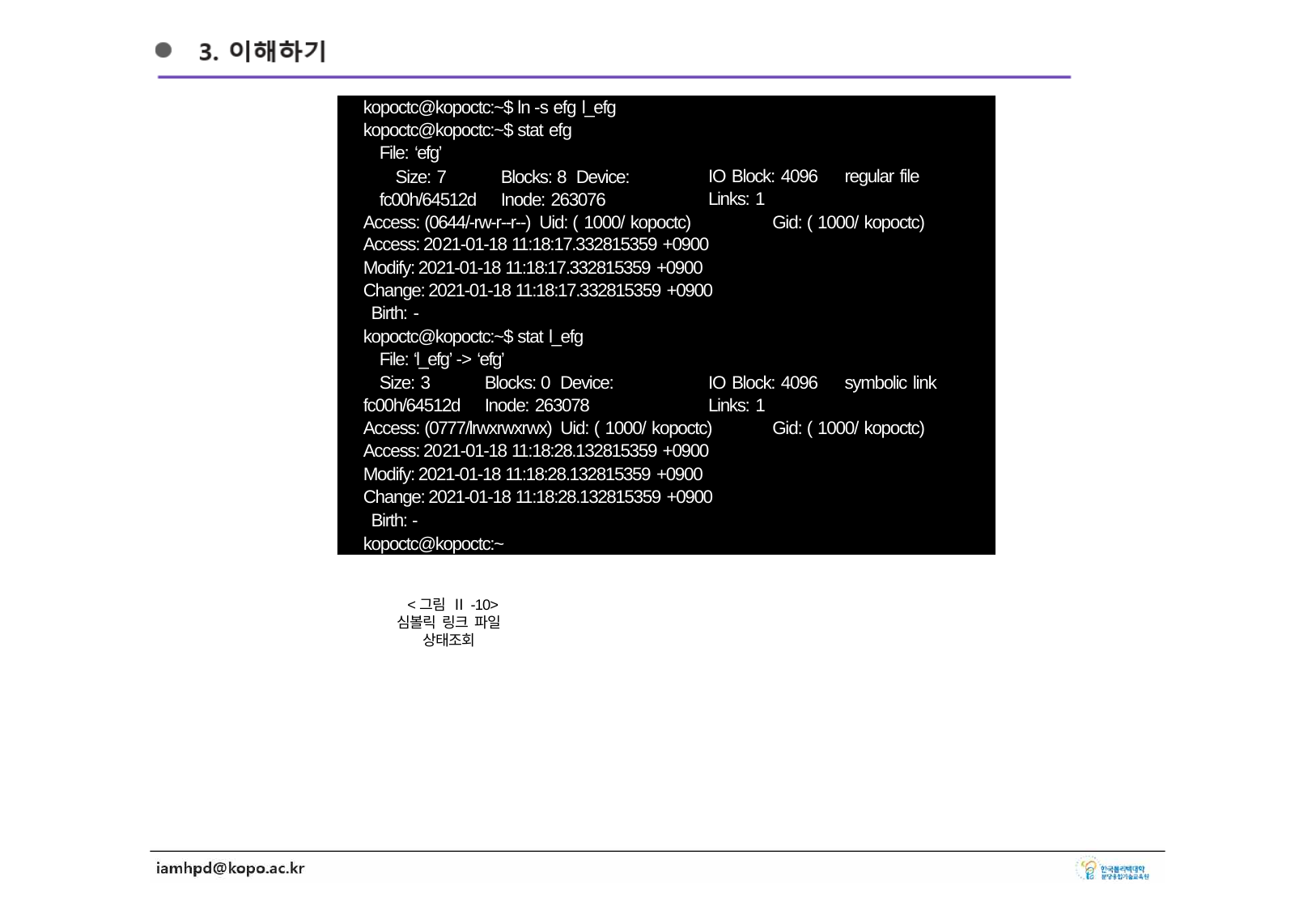

kopoctc@kopoctc:~$ ln -s efg l_efg  kopoctc@kopoctc:~$ stat efg
File: ‘efg’
Size: 7	Blocks: 8  Device: fc00h/64512d	Inode: 263076

IO Block: 4096	regular file  Links: 1
Access: (0644/-rw-r--r--)  Uid: ( 1000/ kopoctc)	Gid: ( 1000/ kopoctc)  Access: 2021-01-18 11:18:17.332815359 +0900
Modify: 2021-01-18 11:18:17.332815359 +0900
Change: 2021-01-18 11:18:17.332815359 +0900
Birth: -
kopoctc@kopoctc:~$ stat l_efg  File: ‘l_efg’ -> ‘efg’
Size: 3	Blocks: 0  Device: fc00h/64512d	Inode: 263078
IO Block: 4096	symbolic link  Links: 1
Access: (0777/lrwxrwxrwx)  Uid: ( 1000/ kopoctc)	Gid: ( 1000/ kopoctc)  Access: 2021-01-18 11:18:28.132815359 +0900
Modify: 2021-01-18 11:18:28.132815359 +0900
Change: 2021-01-18 11:18:28.132815359 +0900
Birth: -  kopoctc@kopoctc:~$

<그림 Ⅱ-10> 심볼릭 링크 파일 상태조회